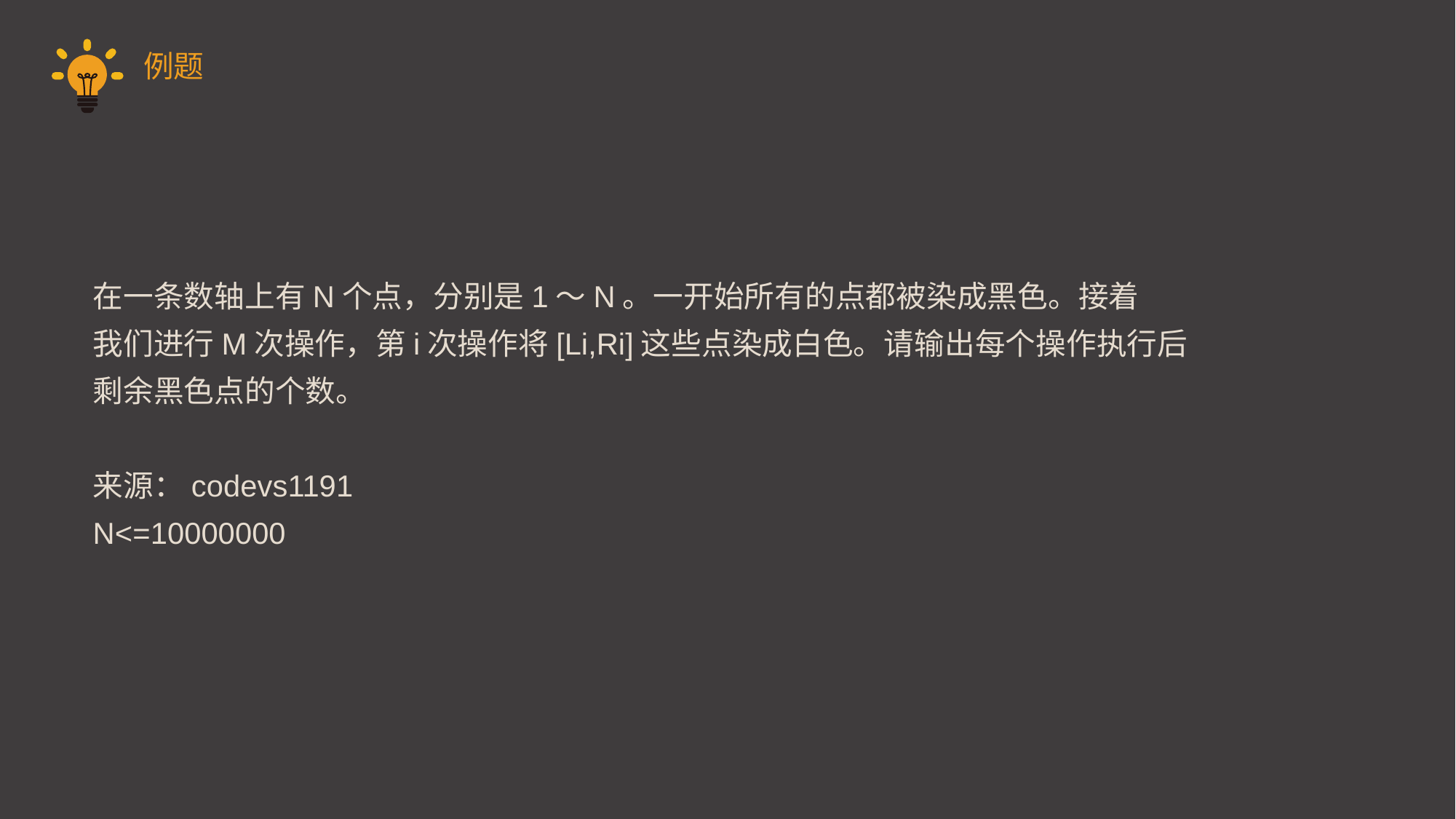

例题
在一条数轴上有N个点，分别是1～N。一开始所有的点都被染成黑色。接着
我们进行M次操作，第i次操作将[Li,Ri]这些点染成白色。请输出每个操作执行后
剩余黑色点的个数。

来源：codevs1191
N<=10000000